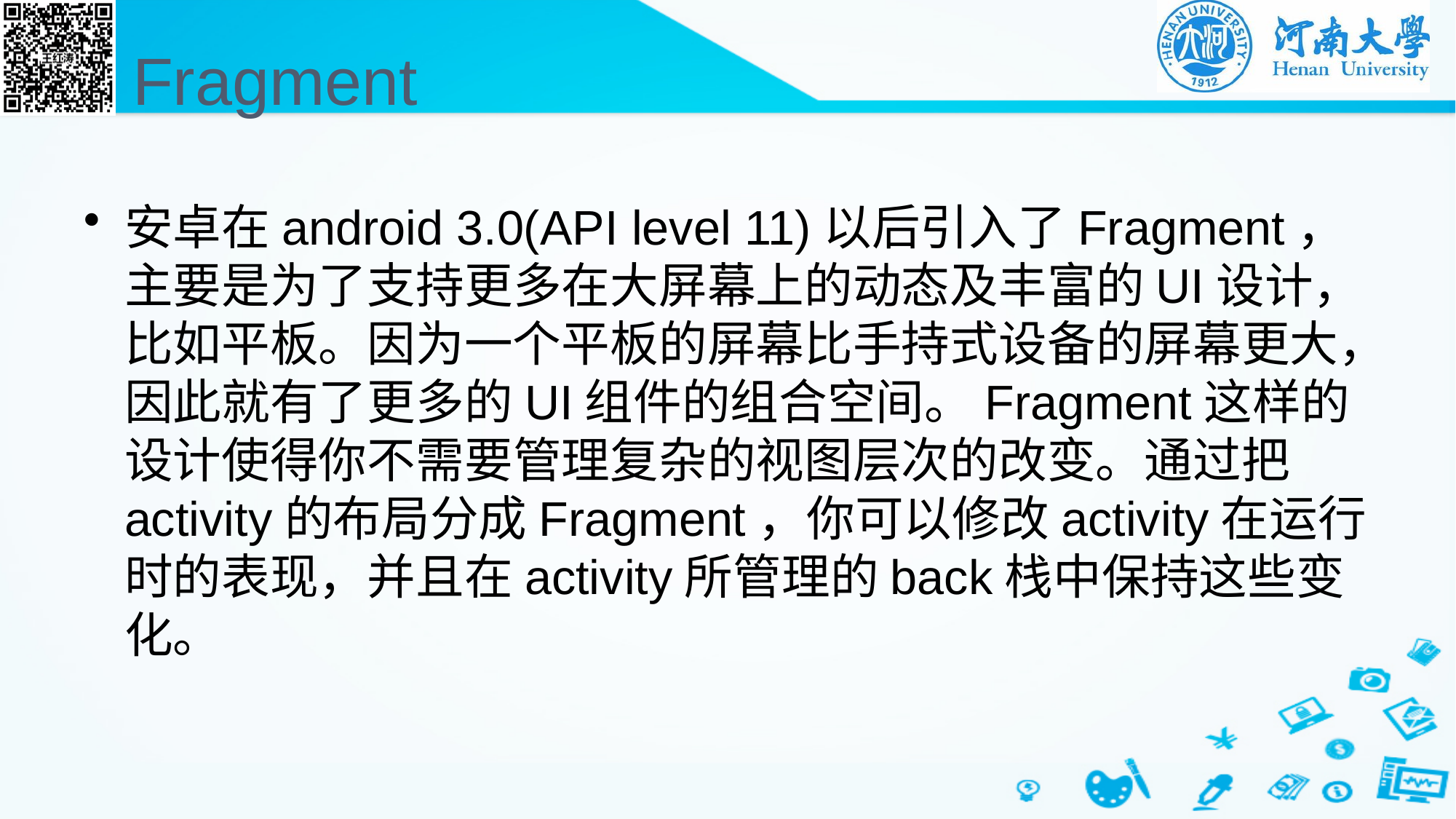

# Fragment
安卓在android 3.0(API level 11)以后引入了Fragment，主要是为了支持更多在大屏幕上的动态及丰富的UI设计，比如平板。因为一个平板的屏幕比手持式设备的屏幕更大，因此就有了更多的UI组件的组合空间。Fragment这样的设计使得你不需要管理复杂的视图层次的改变。通过把activity的布局分成Fragment，你可以修改activity在运行时的表现，并且在activity所管理的back栈中保持这些变化。